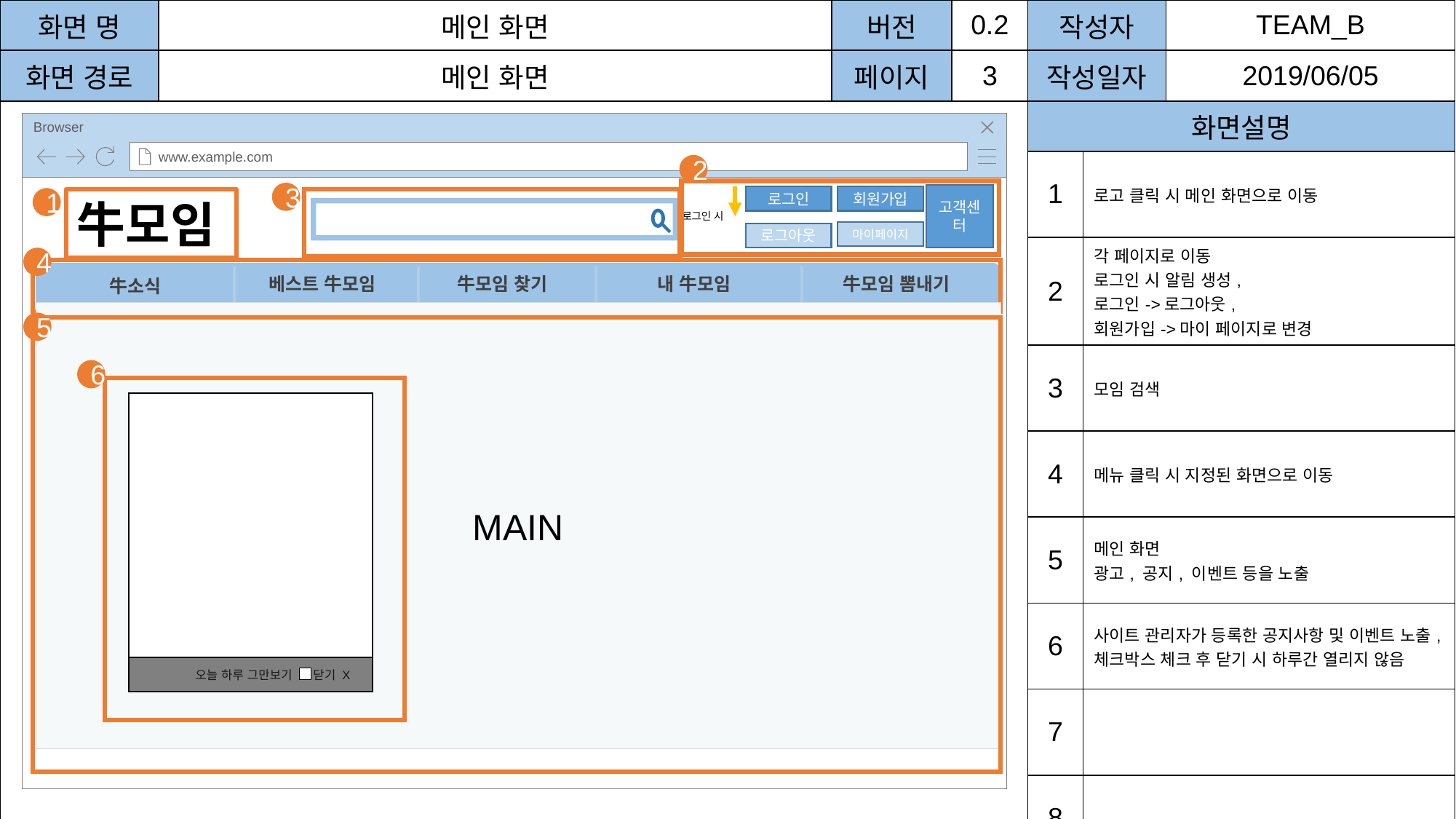

| 화면 명 | 메인 화면 | 버전 | 0.2 | 작성자 |  | TEAM\_B |
| --- | --- | --- | --- | --- | --- | --- |
| 화면 경로 | 메인 화면 | 페이지 | 3 | 작성일자 |  | 2019/06/05 |
|  |  |  |  | 화면설명 |  |  |
|  |  |  |  | 1 | 로고 클릭 시 메인 화면으로 이동 |  |
|  |  |  |  | 2 | 각 페이지로 이동 로그인 시 알림 생성, 로그인->로그아웃, 회원가입->마이 페이지로 변경 |  |
|  |  |  |  | 3 | 모임 검색 |  |
|  |  |  |  | 4 | 메뉴 클릭 시 지정된 화면으로 이동 |  |
|  |  |  |  | 5 | 메인 화면 광고, 공지, 이벤트 등을 노출 |  |
|  |  |  |  | 6 | 사이트 관리자가 등록한 공지사항 및 이벤트 노출, 체크박스 체크 후 닫기 시 하루간 열리지 않음 |  |
|  |  |  |  | 7 |  |  |
|  |  |  |  | 8 |  |  |

Browser

www.example.com

2

3
고객센터
로그인
회원가입
로그인 시
마이페이지
로그아웃
1

牛모임

4

베스트 牛모임
牛모임 찾기
내 牛모임
牛모임 뽐내기
牛소식
MAIN
5

6

            오늘 하루 그만보기      닫기 X